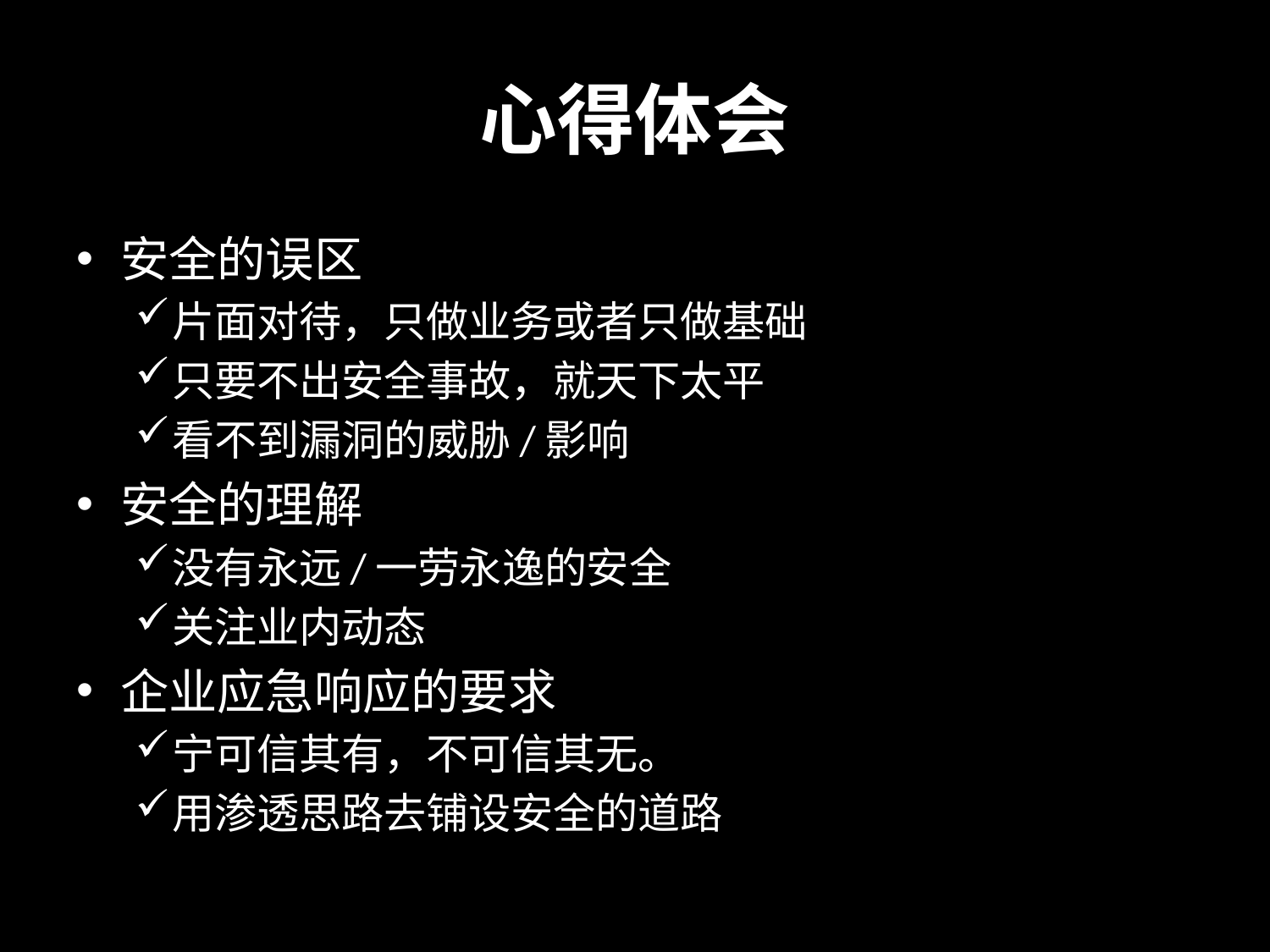

# 心得体会
安全的误区
片面对待，只做业务或者只做基础
只要不出安全事故，就天下太平
看不到漏洞的威胁/影响
安全的理解
没有永远/一劳永逸的安全
关注业内动态
企业应急响应的要求
宁可信其有，不可信其无。
用渗透思路去铺设安全的道路